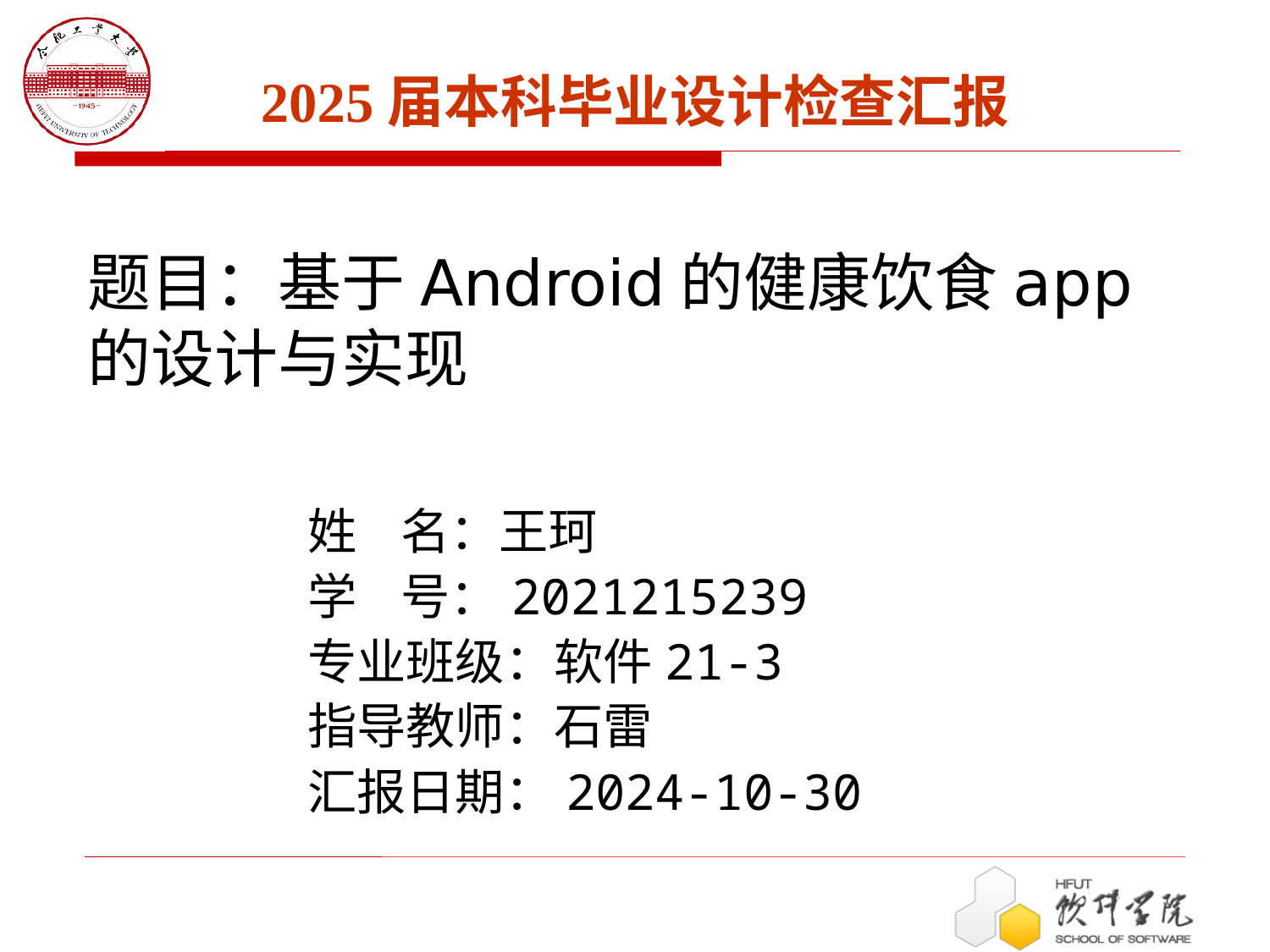

2025届本科毕业设计检查汇报
题目：基于Android的健康饮食app的设计与实现
姓    名：王珂
学    号：2021215239
专业班级：软件21-3
指导教师：石雷
汇报日期：2024-10-30